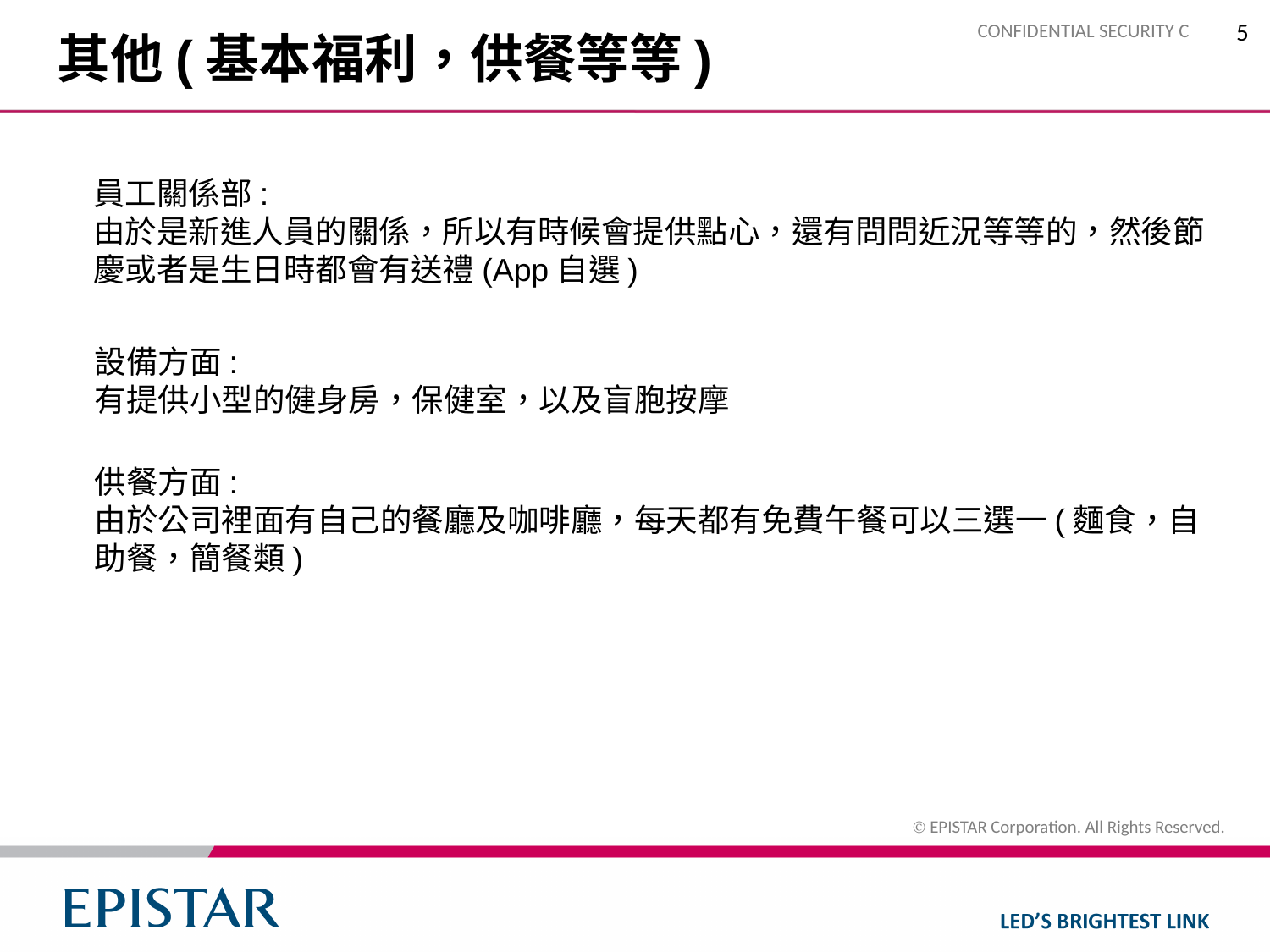

5
其他(基本福利，供餐等等)
員工關係部:
由於是新進人員的關係，所以有時候會提供點心，還有問問近況等等的，然後節慶或者是生日時都會有送禮(App自選)
設備方面:
有提供小型的健身房，保健室，以及盲胞按摩
供餐方面:
由於公司裡面有自己的餐廳及咖啡廳，每天都有免費午餐可以三選一(麵食，自助餐，簡餐類)